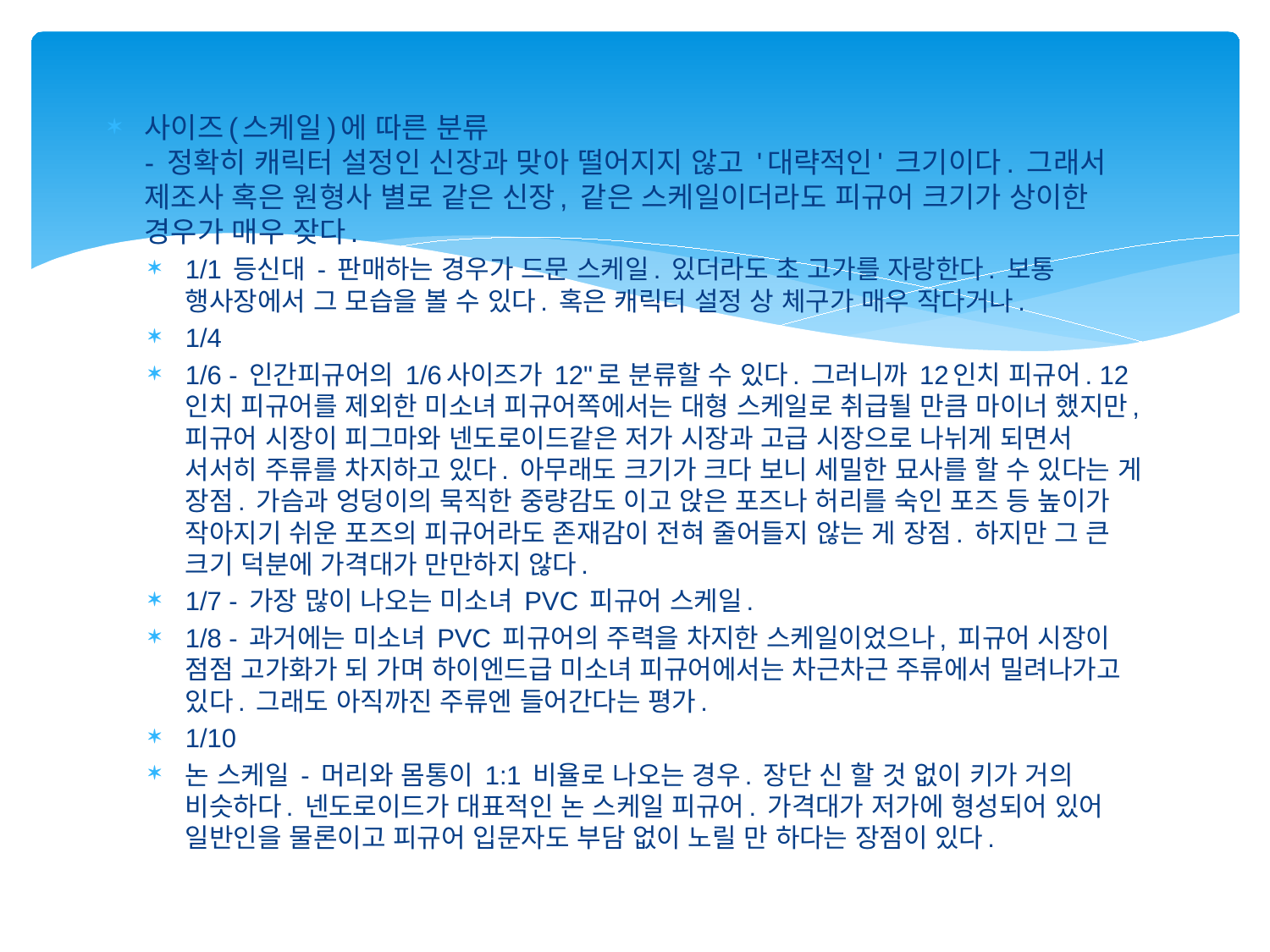

사이즈(스케일)에 따른 분류
- 정확히 캐릭터 설정인 신장과 맞아 떨어지지 않고 '대략적인' 크기이다. 그래서 제조사 혹은 원형사 별로 같은 신장, 같은 스케일이더라도 피규어 크기가 상이한 경우가 매우 잦다.
1/1 등신대 - 판매하는 경우가 드문 스케일. 있더라도 초 고가를 자랑한다. 보통 행사장에서 그 모습을 볼 수 있다. 혹은 캐릭터 설정 상 체구가 매우 작다거나.
1/4
1/6 - 인간피규어의 1/6사이즈가 12"로 분류할 수 있다. 그러니까 12인치 피규어. 12인치 피규어를 제외한 미소녀 피규어쪽에서는 대형 스케일로 취급될 만큼 마이너 했지만, 피규어 시장이 피그마와 넨도로이드같은 저가 시장과 고급 시장으로 나뉘게 되면서 서서히 주류를 차지하고 있다. 아무래도 크기가 크다 보니 세밀한 묘사를 할 수 있다는 게 장점. 가슴과 엉덩이의 묵직한 중량감도 이고 앉은 포즈나 허리를 숙인 포즈 등 높이가 작아지기 쉬운 포즈의 피규어라도 존재감이 전혀 줄어들지 않는 게 장점. 하지만 그 큰 크기 덕분에 가격대가 만만하지 않다.
1/7 - 가장 많이 나오는 미소녀 PVC 피규어 스케일.
1/8 - 과거에는 미소녀 PVC 피규어의 주력을 차지한 스케일이었으나, 피규어 시장이 점점 고가화가 되 가며 하이엔드급 미소녀 피규어에서는 차근차근 주류에서 밀려나가고 있다. 그래도 아직까진 주류엔 들어간다는 평가.
1/10
논 스케일 - 머리와 몸통이 1:1 비율로 나오는 경우. 장단 신 할 것 없이 키가 거의 비슷하다. 넨도로이드가 대표적인 논 스케일 피규어. 가격대가 저가에 형성되어 있어 일반인을 물론이고 피규어 입문자도 부담 없이 노릴 만 하다는 장점이 있다.